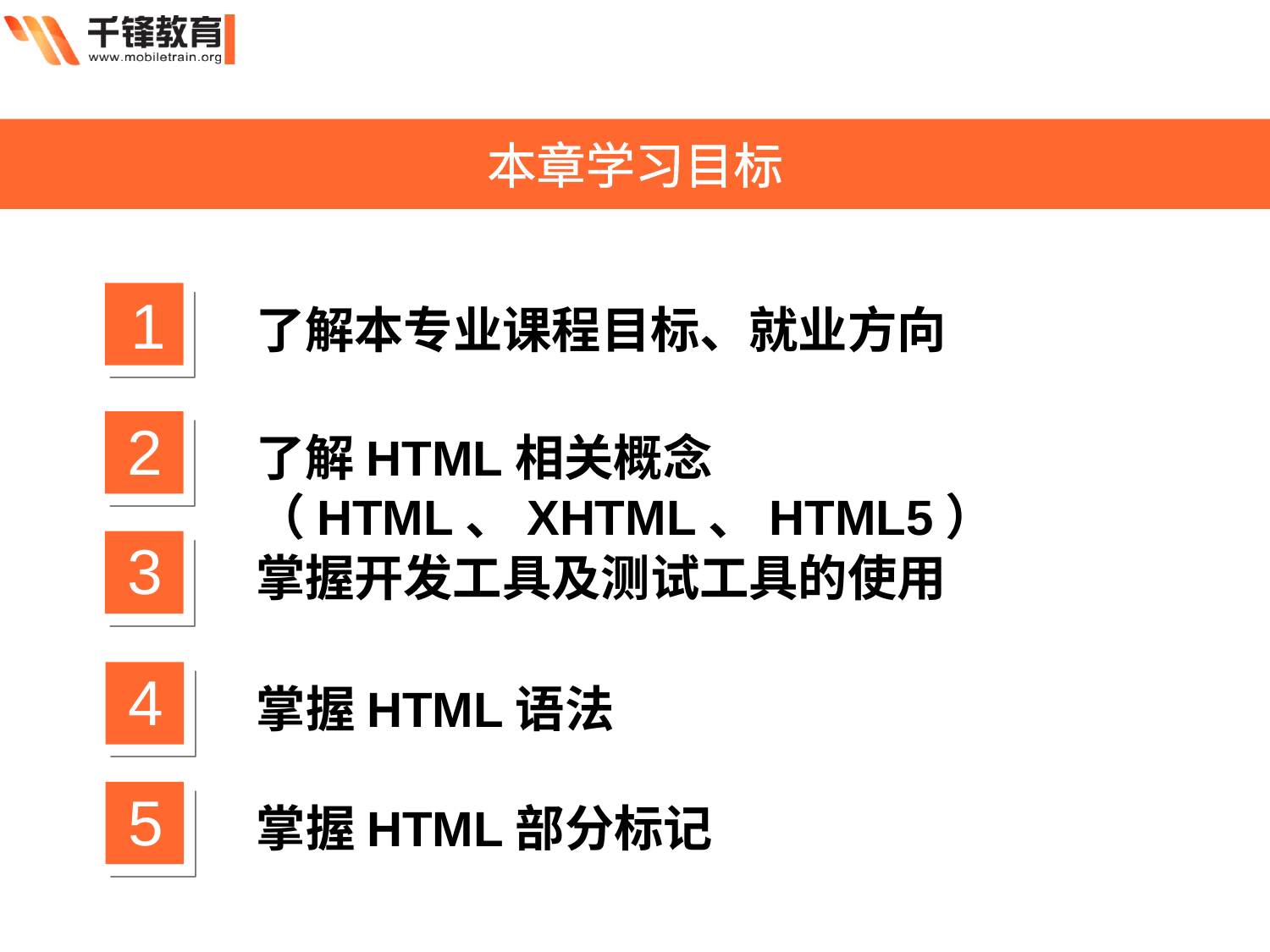

本章学习目标

1

了解本专业课程目标、就业方向

2

了解HTML相关概念（HTML、XHTML、HTML5）

3

掌握开发工具及测试工具的使用

4

掌握HTML语法

5

掌握HTML部分标记